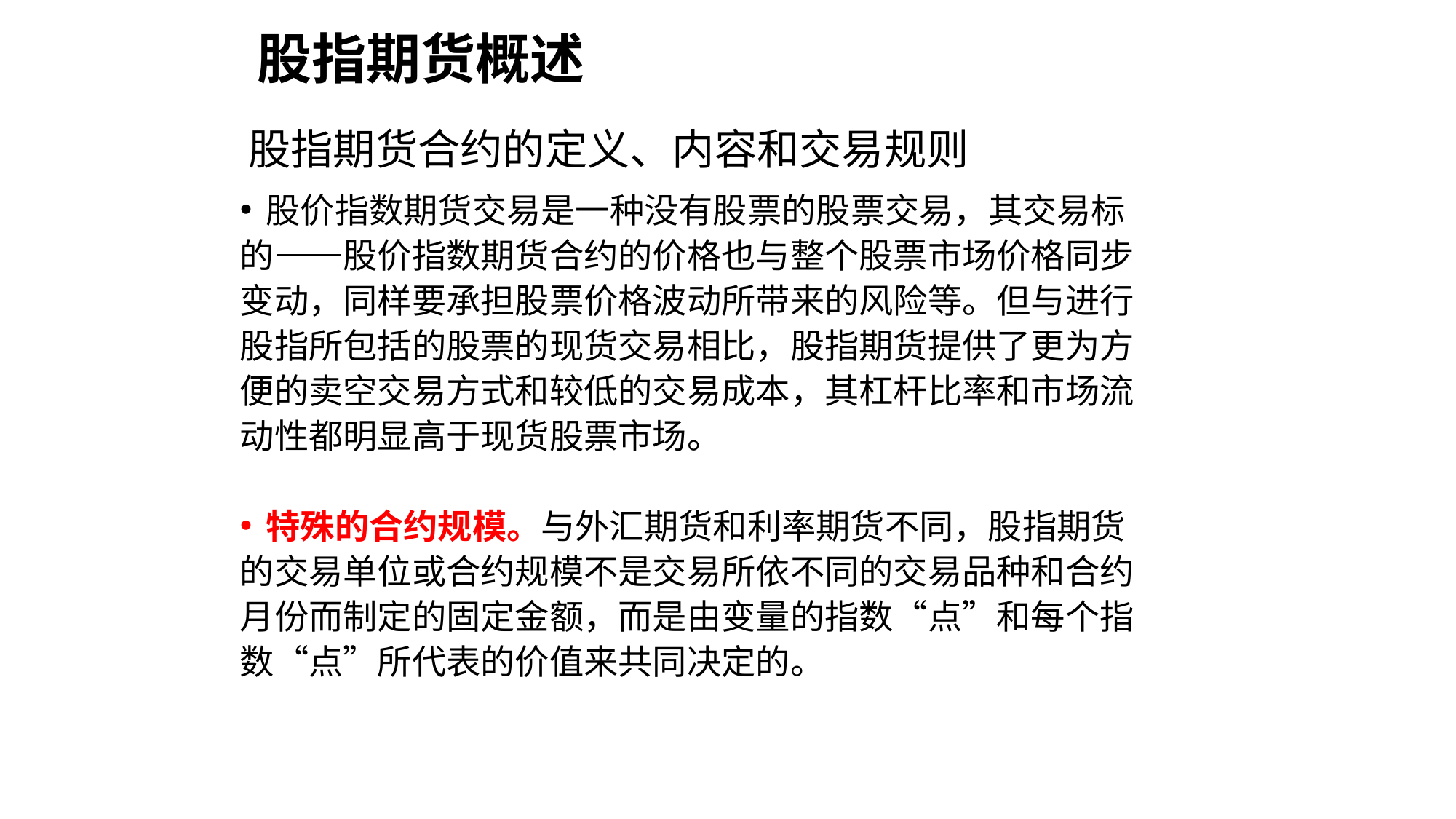

# 股指期货概述
股指期货合约的定义、内容和交易规则
股价指数期货交易是一种没有股票的股票交易，其交易标
的——股价指数期货合约的价格也与整个股票市场价格同步
变动，同样要承担股票价格波动所带来的风险等。但与进行
股指所包括的股票的现货交易相比，股指期货提供了更为方
便的卖空交易方式和较低的交易成本，其杠杆比率和市场流
动性都明显高于现货股票市场。

特殊的合约规模。与外汇期货和利率期货不同，股指期货
的交易单位或合约规模不是交易所依不同的交易品种和合约
月份而制定的固定金额，而是由变量的指数“点”和每个指
数“点”所代表的价值来共同决定的。